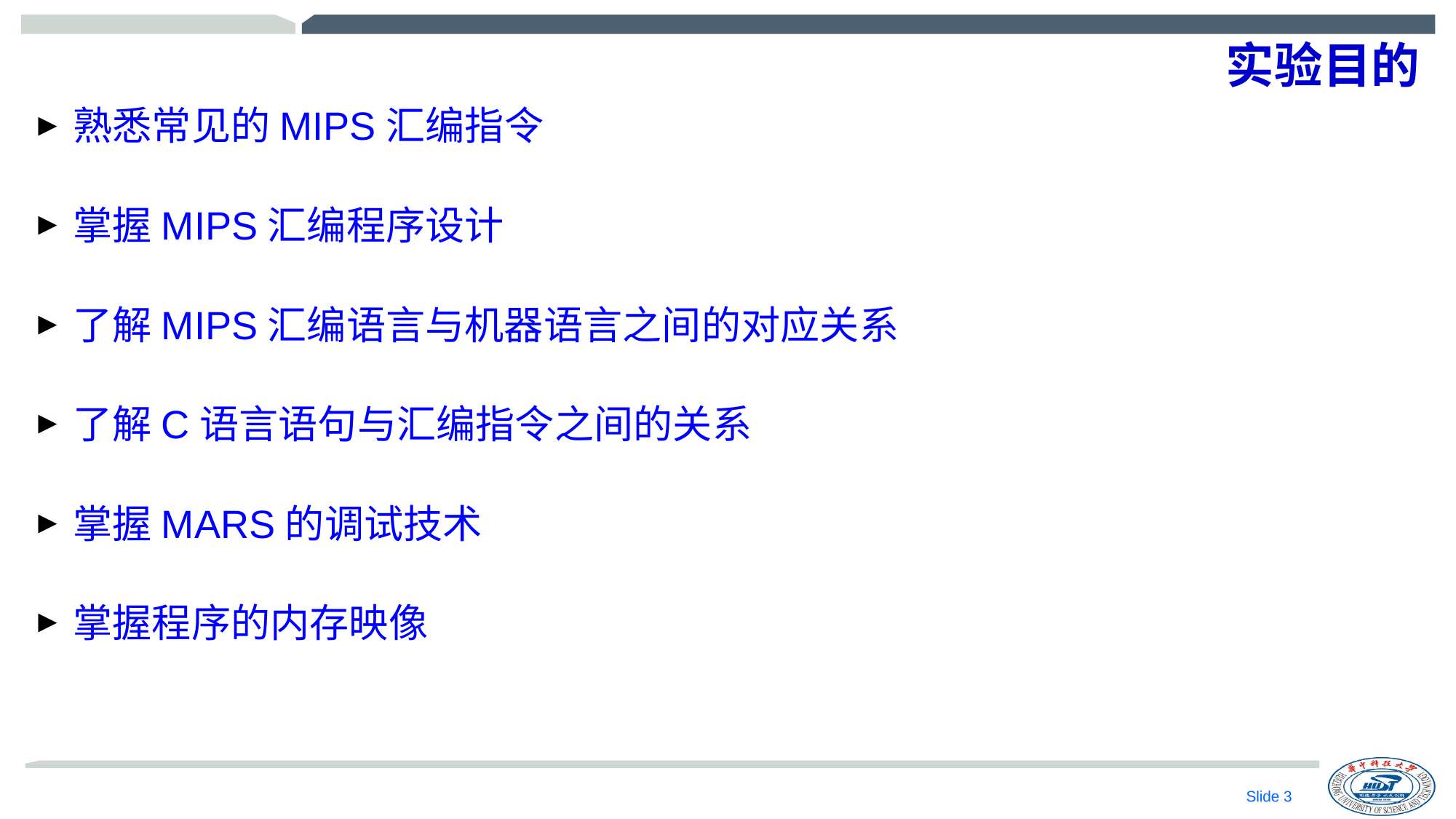

# 实验目的
熟悉常见的MIPS汇编指令

掌握MIPS汇编程序设计

了解MIPS汇编语言与机器语言之间的对应关系

了解C语言语句与汇编指令之间的关系

掌握MARS的调试技术

掌握程序的内存映像
Slide 3